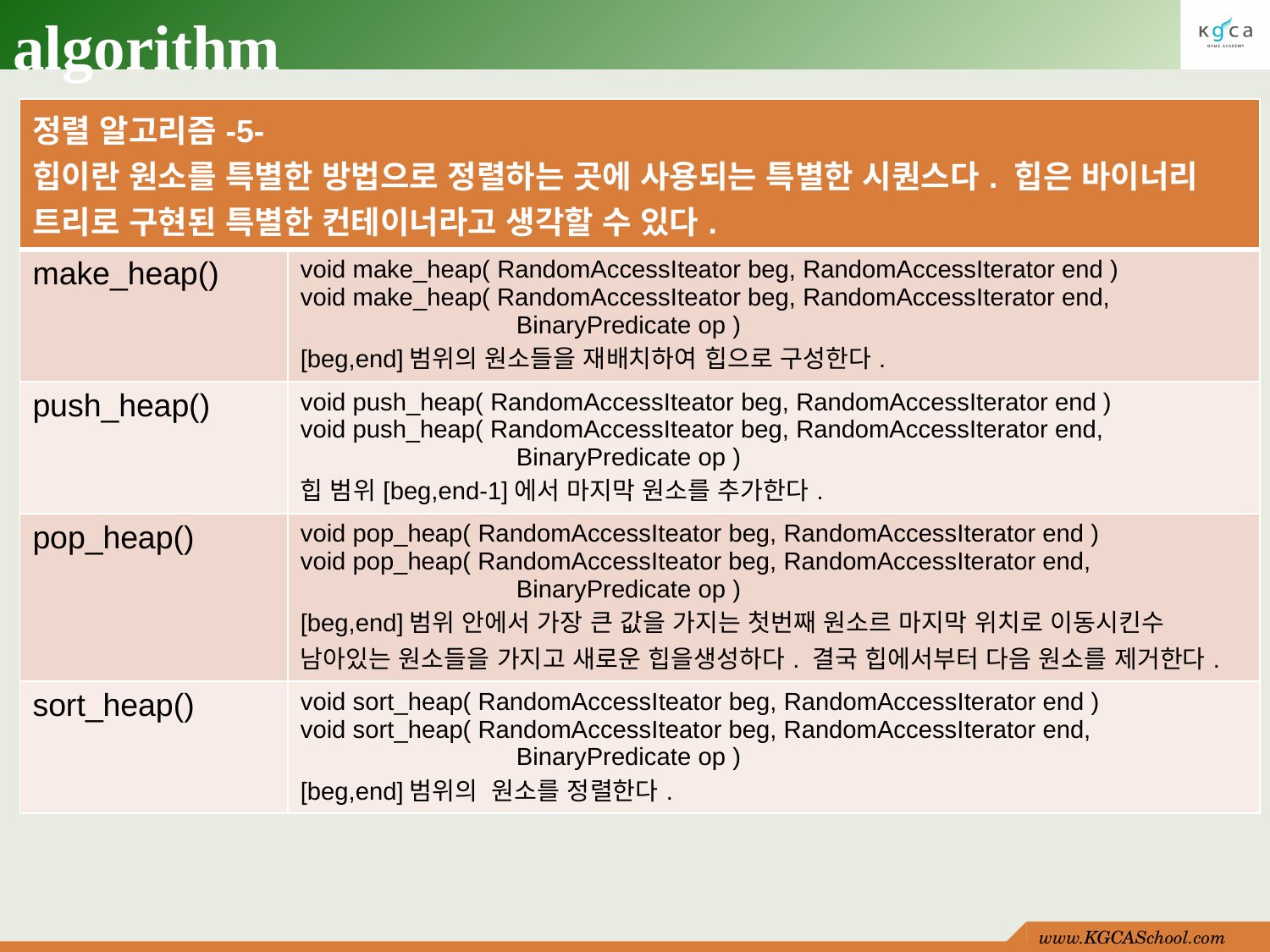

# algorithm
| 정렬 알고리즘-5- 힙이란 원소를 특별한 방법으로 정렬하는 곳에 사용되는 특별한 시퀀스다. 힙은 바이너리 트리로 구현된 특별한 컨테이너라고 생각할 수 있다. |  |
| --- | --- |
| make\_heap() | void make\_heap( RandomAccessIteator beg, RandomAccessIterator end ) void make\_heap( RandomAccessIteator beg, RandomAccessIterator end, BinaryPredicate op ) [beg,end]범위의 원소들을 재배치하여 힙으로 구성한다. |
| push\_heap() | void push\_heap( RandomAccessIteator beg, RandomAccessIterator end ) void push\_heap( RandomAccessIteator beg, RandomAccessIterator end, BinaryPredicate op ) 힙 범위[beg,end-1]에서 마지막 원소를 추가한다. |
| pop\_heap() | void pop\_heap( RandomAccessIteator beg, RandomAccessIterator end ) void pop\_heap( RandomAccessIteator beg, RandomAccessIterator end, BinaryPredicate op ) [beg,end]범위 안에서 가장 큰 값을 가지는 첫번째 원소르 마지막 위치로 이동시킨수 남아있는 원소들을 가지고 새로운 힙을생성하다. 결국 힙에서부터 다음 원소를 제거한다. |
| sort\_heap() | void sort\_heap( RandomAccessIteator beg, RandomAccessIterator end ) void sort\_heap( RandomAccessIteator beg, RandomAccessIterator end, BinaryPredicate op ) [beg,end]범위의 원소를 정렬한다. |